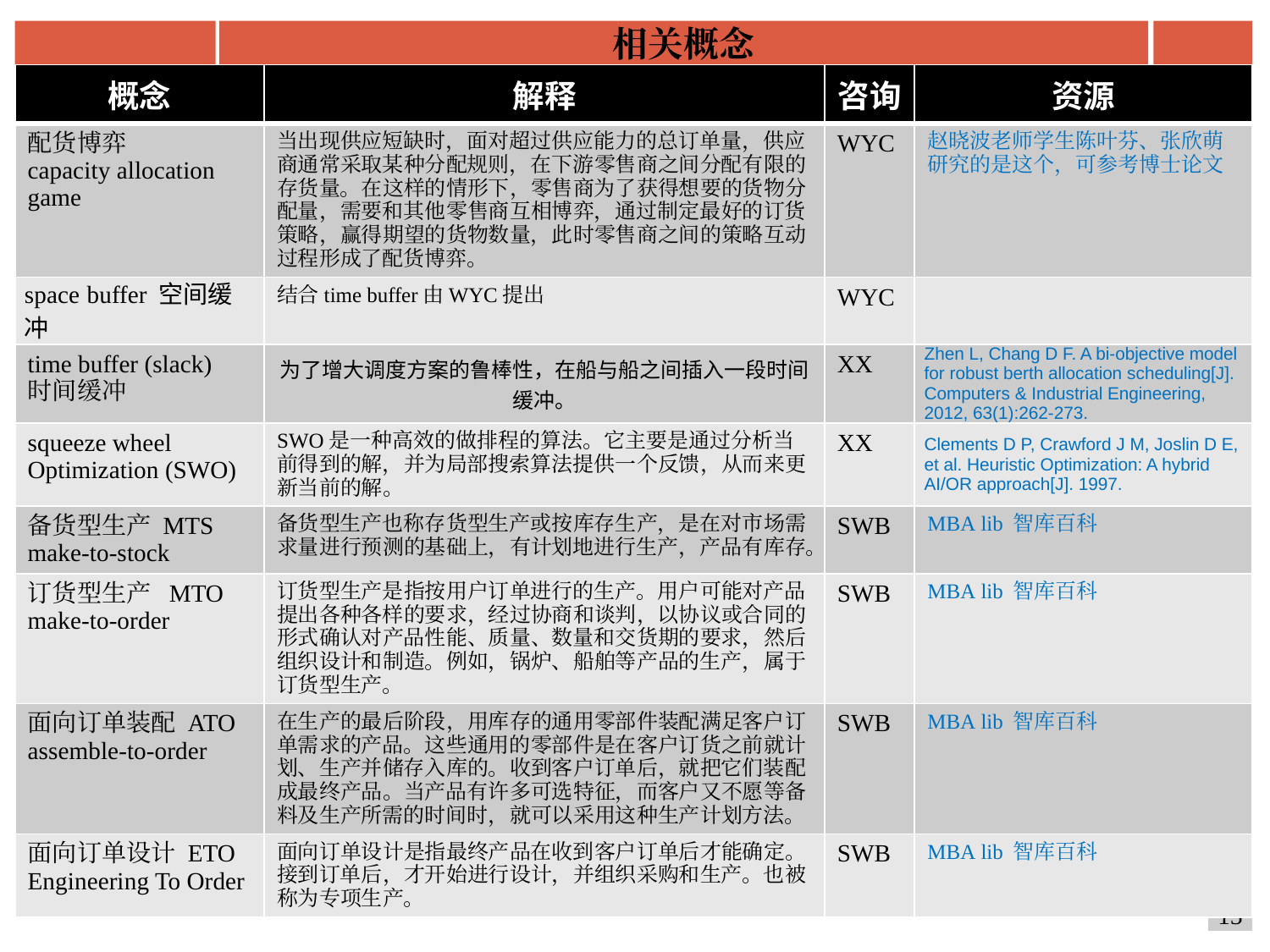

相关概念
| 概念 | 解释 | 咨询 | 资源 |
| --- | --- | --- | --- |
| 配货博弈 capacity allocation game | 当出现供应短缺时，面对超过供应能力的总订单量，供应商通常采取某种分配规则，在下游零售商之间分配有限的存货量。在这样的情形下，零售商为了获得想要的货物分配量，需要和其他零售商互相博弈，通过制定最好的订货策略，赢得期望的货物数量，此时零售商之间的策略互动过程形成了配货博弈。 | WYC | 赵晓波老师学生陈叶芬、张欣萌研究的是这个，可参考博士论文 |
| space buffer 空间缓冲 | 结合time buffer由WYC提出 | WYC |  |
| time buffer (slack) 时间缓冲 | 为了增大调度方案的鲁棒性，在船与船之间插入一段时间缓冲。 | XX | Zhen L, Chang D F. A bi-objective model for robust berth allocation scheduling[J]. Computers & Industrial Engineering, 2012, 63(1):262-273. |
| squeeze wheel Optimization (SWO) | SWO是一种高效的做排程的算法。它主要是通过分析当前得到的解，并为局部搜索算法提供一个反馈，从而来更新当前的解。 | XX | Clements D P, Crawford J M, Joslin D E, et al. Heuristic Optimization: A hybrid AI/OR approach[J]. 1997. |
| 备货型生产 MTS make-to-stock | 备货型生产也称存货型生产或按库存生产，是在对市场需求量进行预测的基础上，有计划地进行生产，产品有库存。 | SWB | MBA lib 智库百科 |
| 订货型生产 MTO make-to-order | 订货型生产是指按用户订单进行的生产。用户可能对产品提出各种各样的要求，经过协商和谈判，以协议或合同的形式确认对产品性能、质量、数量和交货期的要求，然后组织设计和制造。例如，锅炉、船舶等产品的生产，属于订货型生产。 | SWB | MBA lib 智库百科 |
| 面向订单装配 ATO assemble-to-order | 在生产的最后阶段，用库存的通用零部件装配满足客户订单需求的产品。这些通用的零部件是在客户订货之前就计划、生产并储存入库的。收到客户订单后，就把它们装配成最终产品。当产品有许多可选特征，而客户又不愿等备料及生产所需的时间时，就可以采用这种生产计划方法。 | SWB | MBA lib 智库百科 |
| 面向订单设计 ETO Engineering To Order | 面向订单设计是指最终产品在收到客户订单后才能确定。接到订单后，才开始进行设计，并组织采购和生产。也被称为专项生产。 | SWB | MBA lib 智库百科 |

13